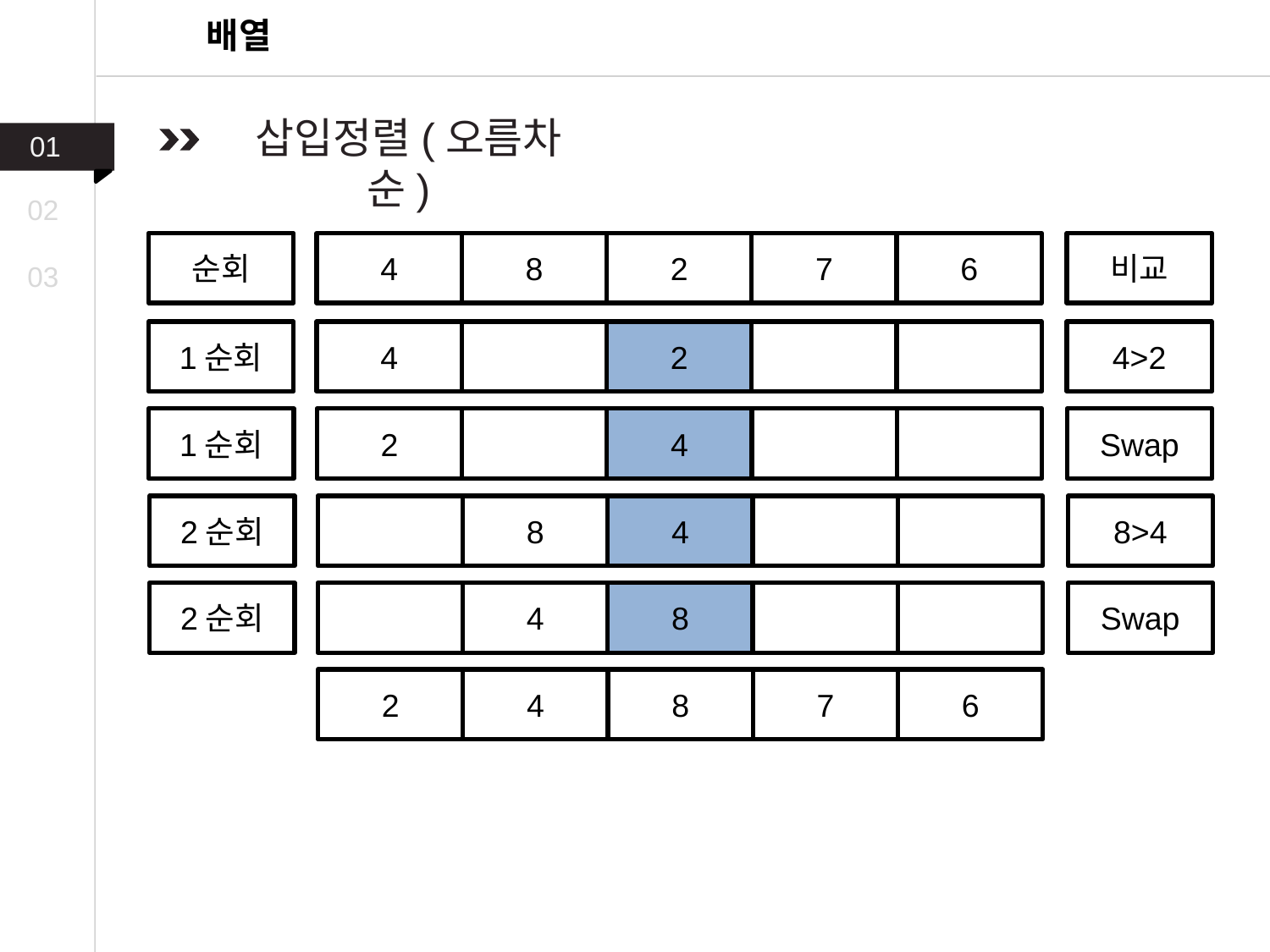

배열
 삽입정렬(오름차순)
01

02
순회
4
8
2
7
6
비교
03
1순회
4

2

4>2
1순회
2

4

Swap
2순회

8
4

8>4
2순회

4
8

Swap
2
4
8
7
6